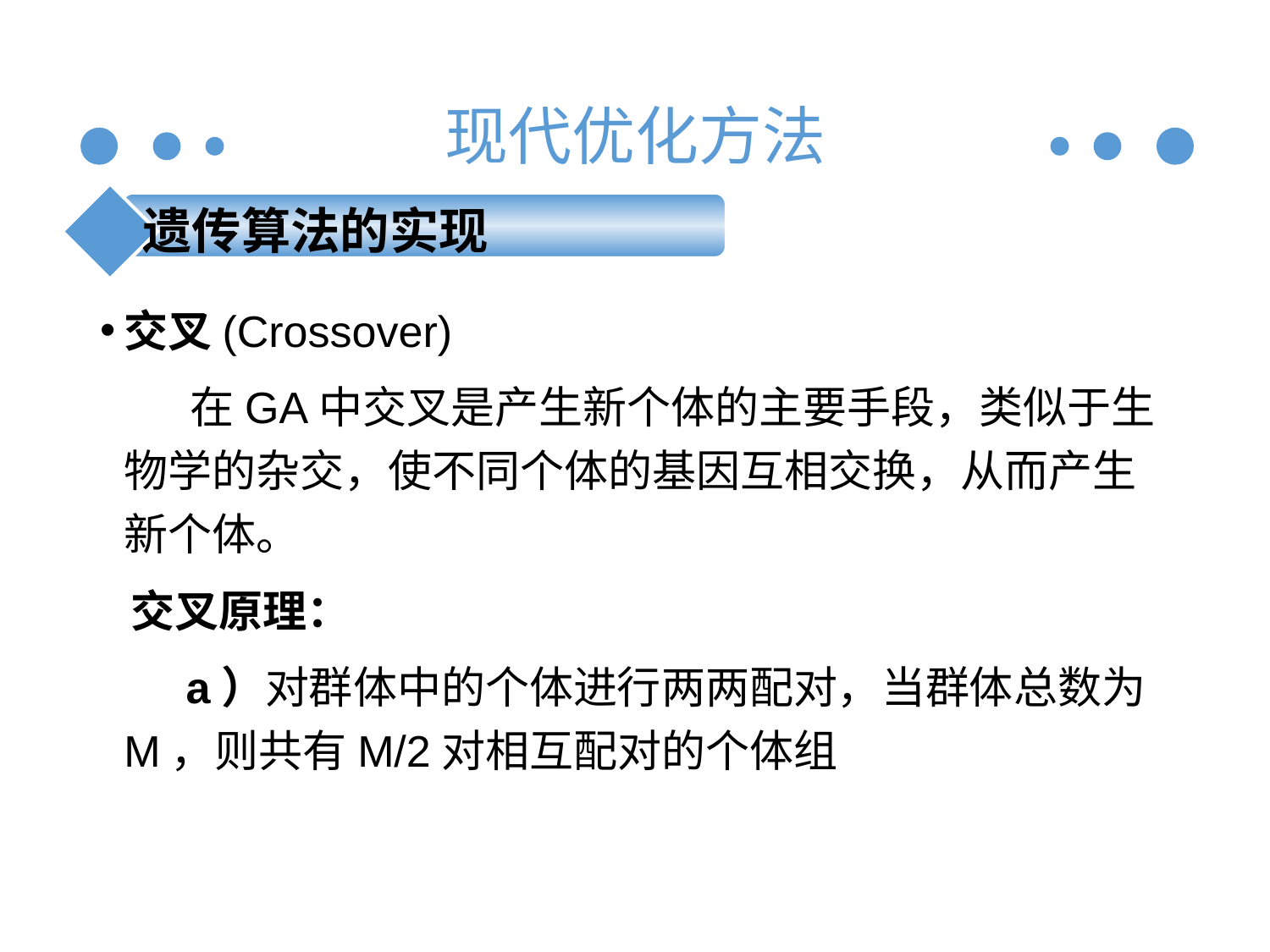

现代优化方法

遗传算法的实现

交叉(Crossover)
        在GA中交叉是产生新个体的主要手段，类似于生物学的杂交，使不同个体的基因互相交换，从而产生新个体。
  交叉原理：
       a）对群体中的个体进行两两配对，当群体总数为M，则共有M/2对相互配对的个体组